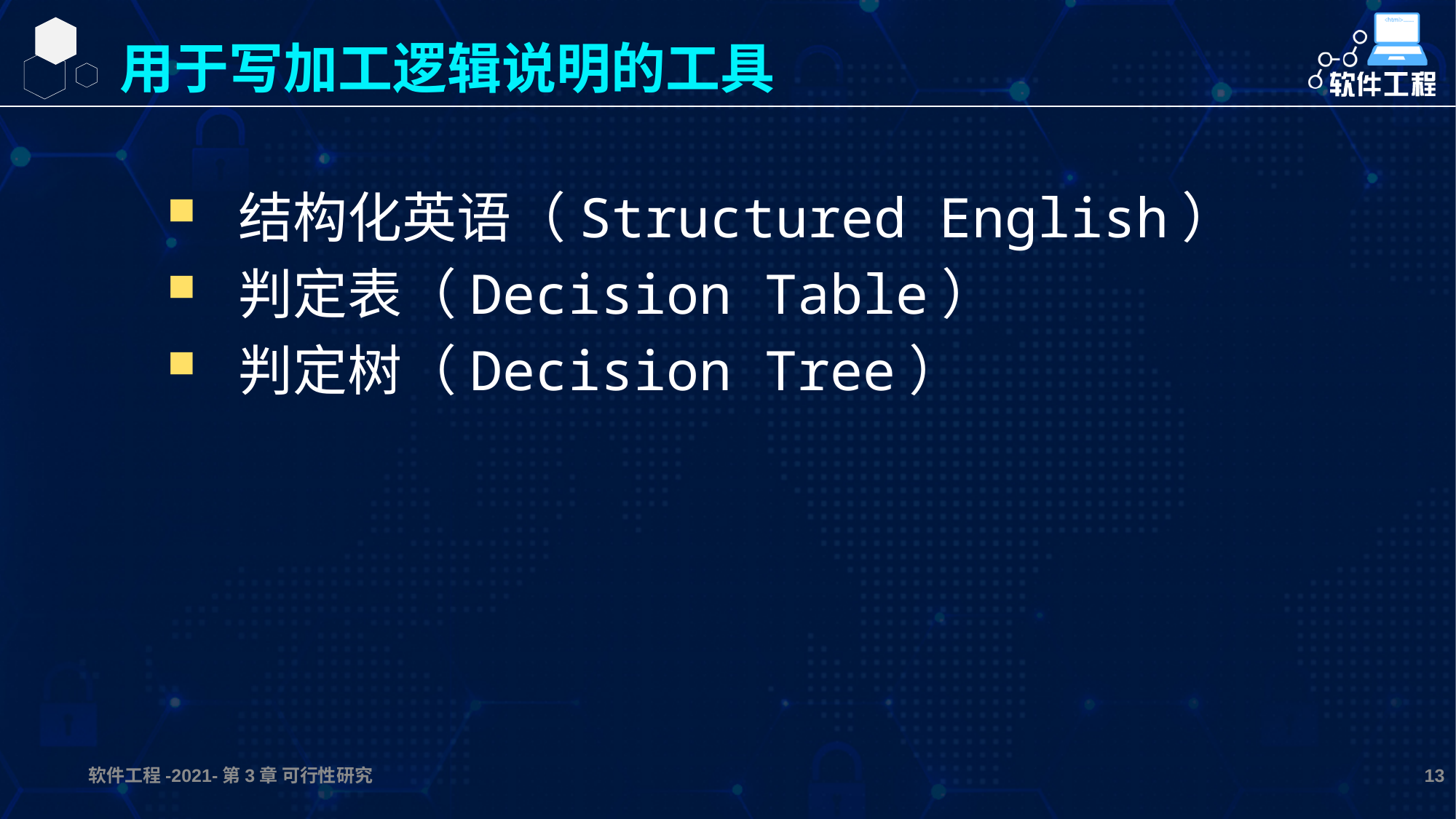

用于写加工逻辑说明的工具
 结构化英语（Structured English）
 判定表（Decision Table）
 判定树（Decision Tree）
软件工程-2021-第3章 可行性研究
13